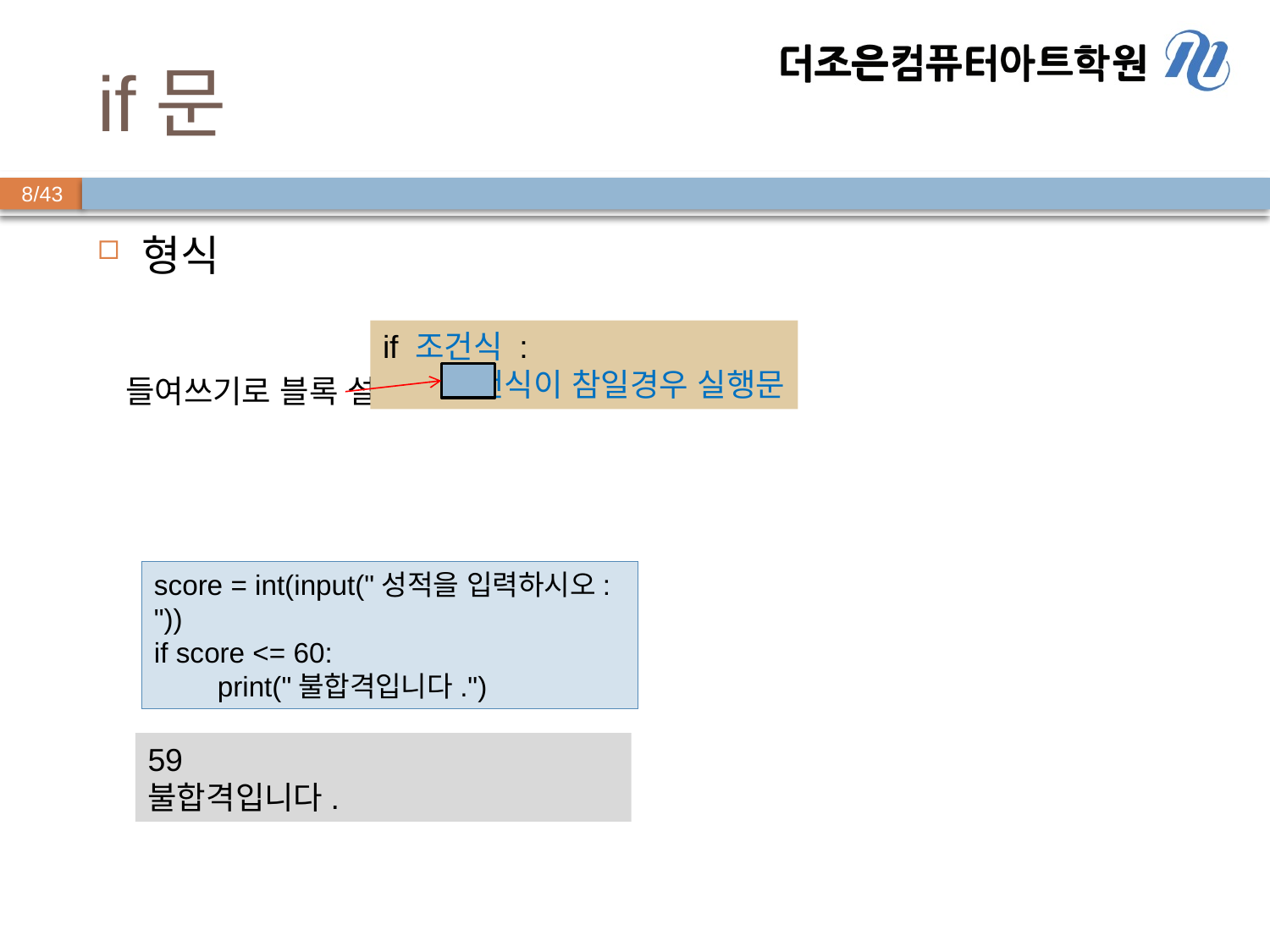

# if문
형식
if 조건식 :
조건식이 참일경우 실행문

들여쓰기로 블록 설정
score = int(input("성적을 입력하시오: "))
if score <= 60:
print("불합격입니다.")
59
불합격입니다.